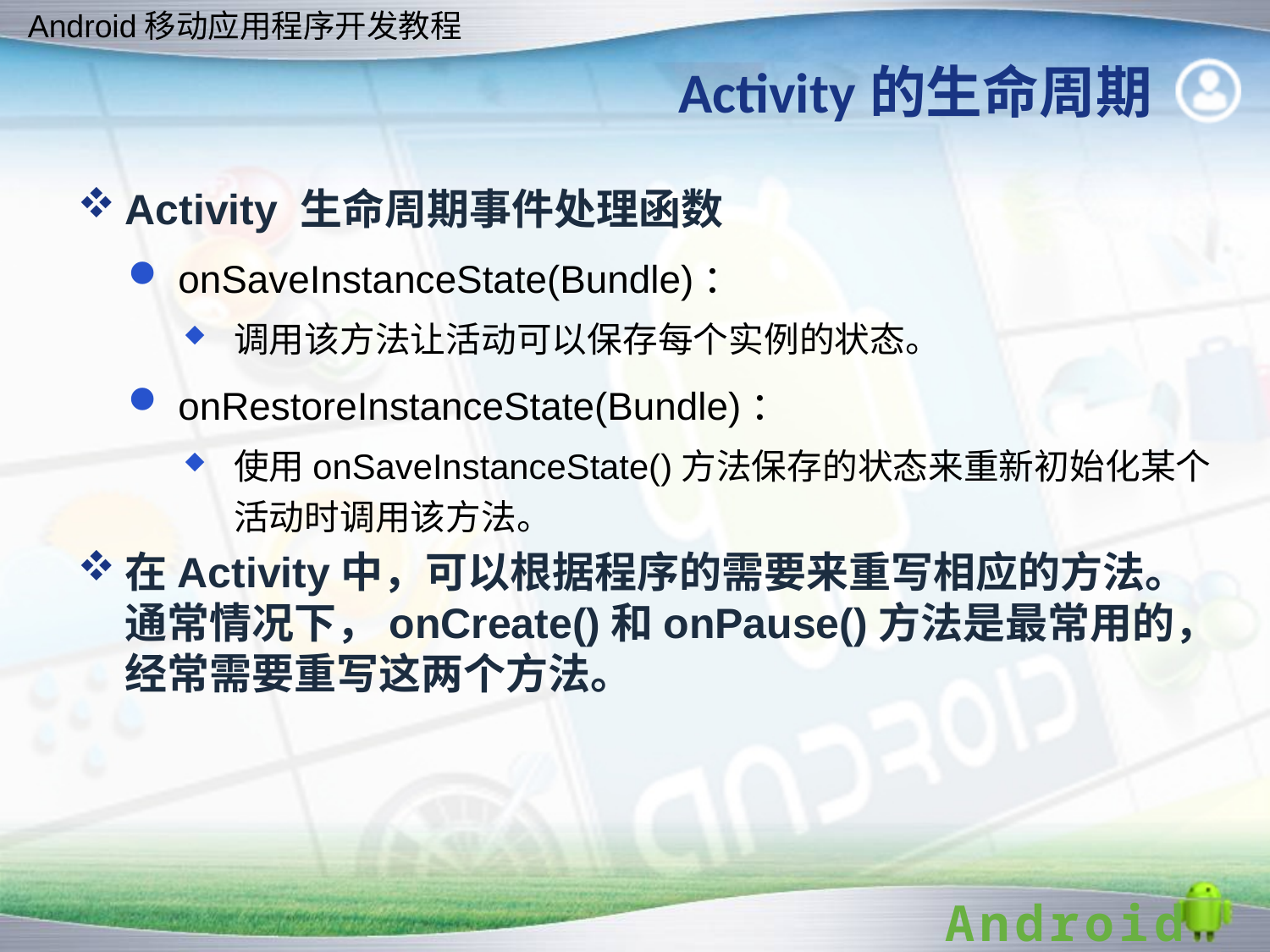

# Activity的生命周期
Activity 生命周期事件处理函数
onSaveInstanceState(Bundle)：
调用该方法让活动可以保存每个实例的状态。
onRestoreInstanceState(Bundle)：
使用onSaveInstanceState()方法保存的状态来重新初始化某个活动时调用该方法。
在Activity中，可以根据程序的需要来重写相应的方法。通常情况下，onCreate()和onPause()方法是最常用的，经常需要重写这两个方法。